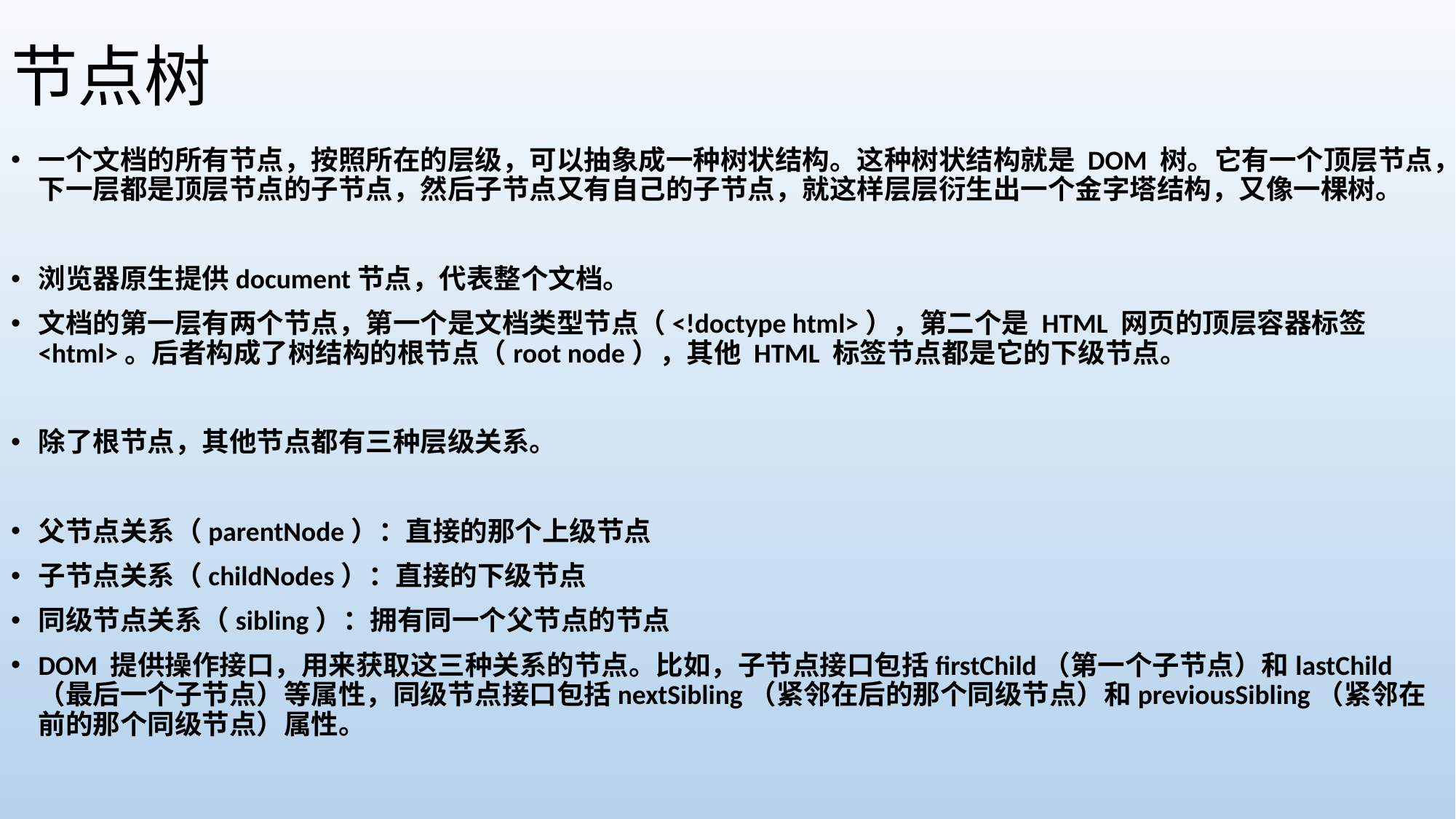

# 节点树
一个文档的所有节点，按照所在的层级，可以抽象成一种树状结构。这种树状结构就是 DOM 树。它有一个顶层节点，下一层都是顶层节点的子节点，然后子节点又有自己的子节点，就这样层层衍生出一个金字塔结构，又像一棵树。

浏览器原生提供document节点，代表整个文档。
文档的第一层有两个节点，第一个是文档类型节点（<!doctype html>），第二个是 HTML 网页的顶层容器标签<html>。后者构成了树结构的根节点（root node），其他 HTML 标签节点都是它的下级节点。

除了根节点，其他节点都有三种层级关系。

父节点关系（parentNode）：直接的那个上级节点
子节点关系（childNodes）：直接的下级节点
同级节点关系（sibling）：拥有同一个父节点的节点
DOM 提供操作接口，用来获取这三种关系的节点。比如，子节点接口包括firstChild（第一个子节点）和lastChild（最后一个子节点）等属性，同级节点接口包括nextSibling（紧邻在后的那个同级节点）和previousSibling（紧邻在前的那个同级节点）属性。